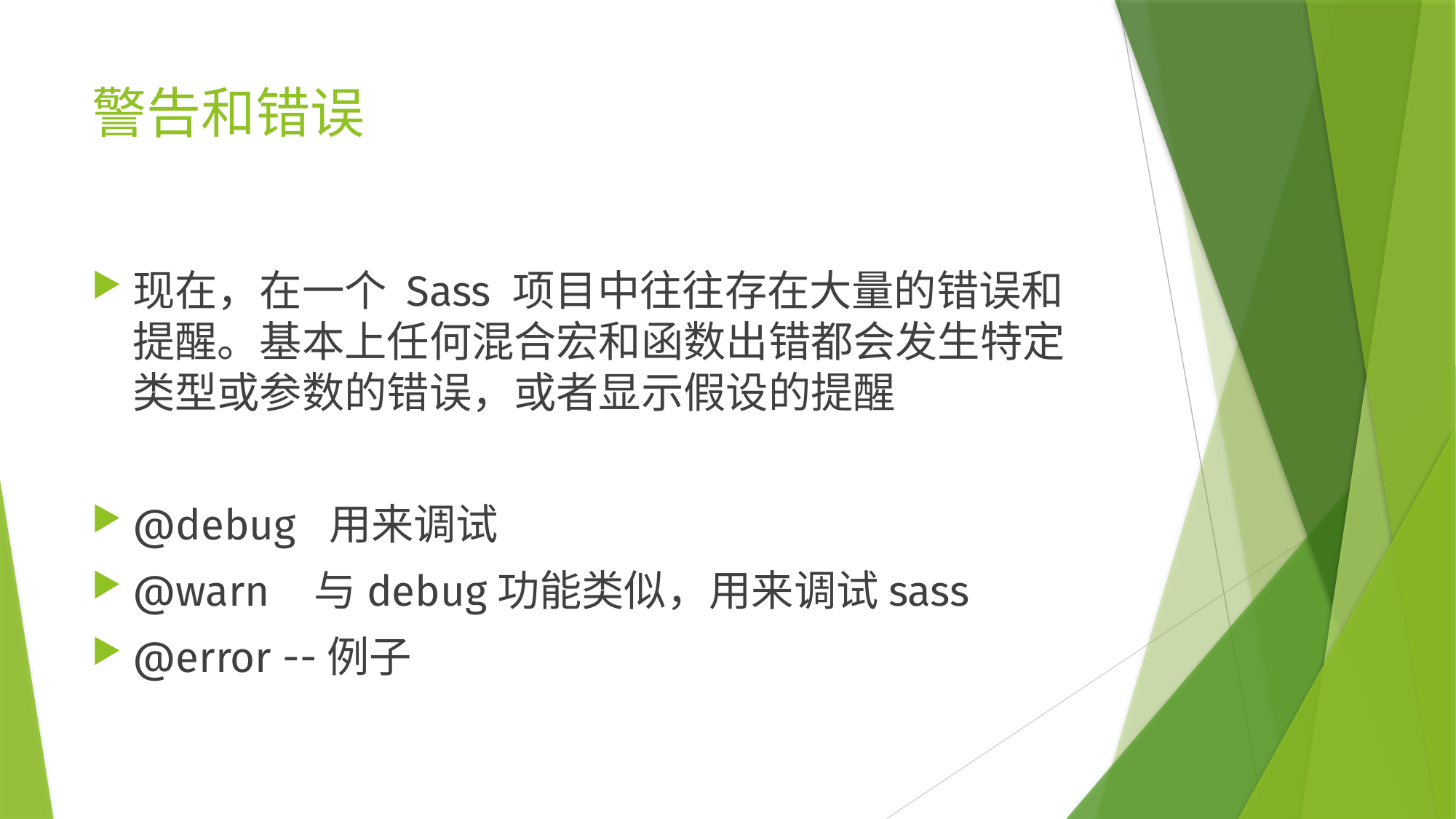

# 警告和错误
现在，在一个 Sass 项目中往往存在大量的错误和提醒。基本上任何混合宏和函数出错都会发生特定类型或参数的错误，或者显示假设的提醒

@debug  用来调试
@warn   与debug功能类似，用来调试sass
@error --例子